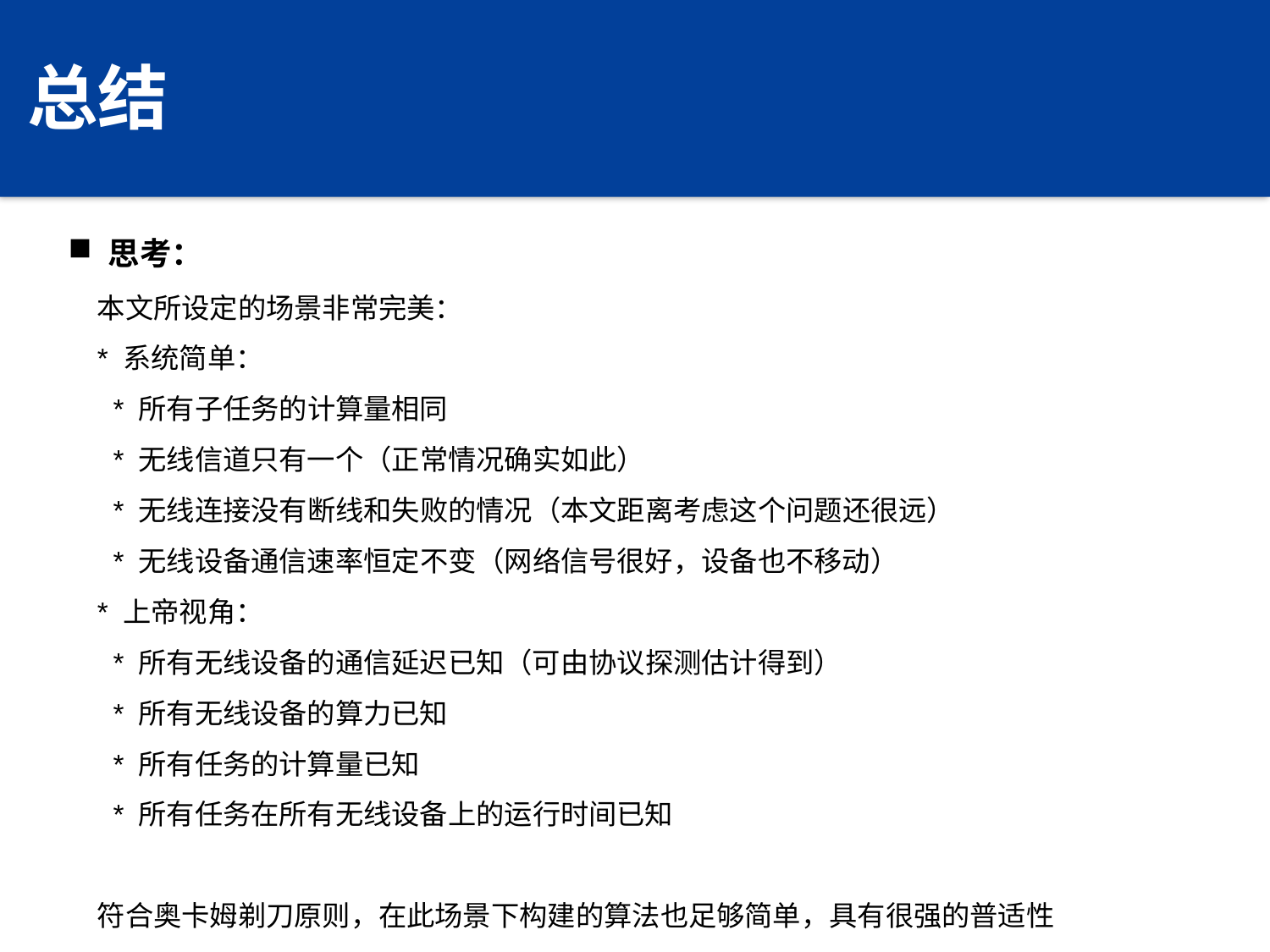

# 总结
思考：
本文所设定的场景非常完美：
* 系统简单：
  * 所有子任务的计算量相同
  * 无线信道只有一个（正常情况确实如此）
  * 无线连接没有断线和失败的情况（本文距离考虑这个问题还很远）
  * 无线设备通信速率恒定不变（网络信号很好，设备也不移动）
* 上帝视角：
  * 所有无线设备的通信延迟已知（可由协议探测估计得到）
  * 所有无线设备的算力已知
  * 所有任务的计算量已知
  * 所有任务在所有无线设备上的运行时间已知

符合奥卡姆剃刀原则，在此场景下构建的算法也足够简单，具有很强的普适性